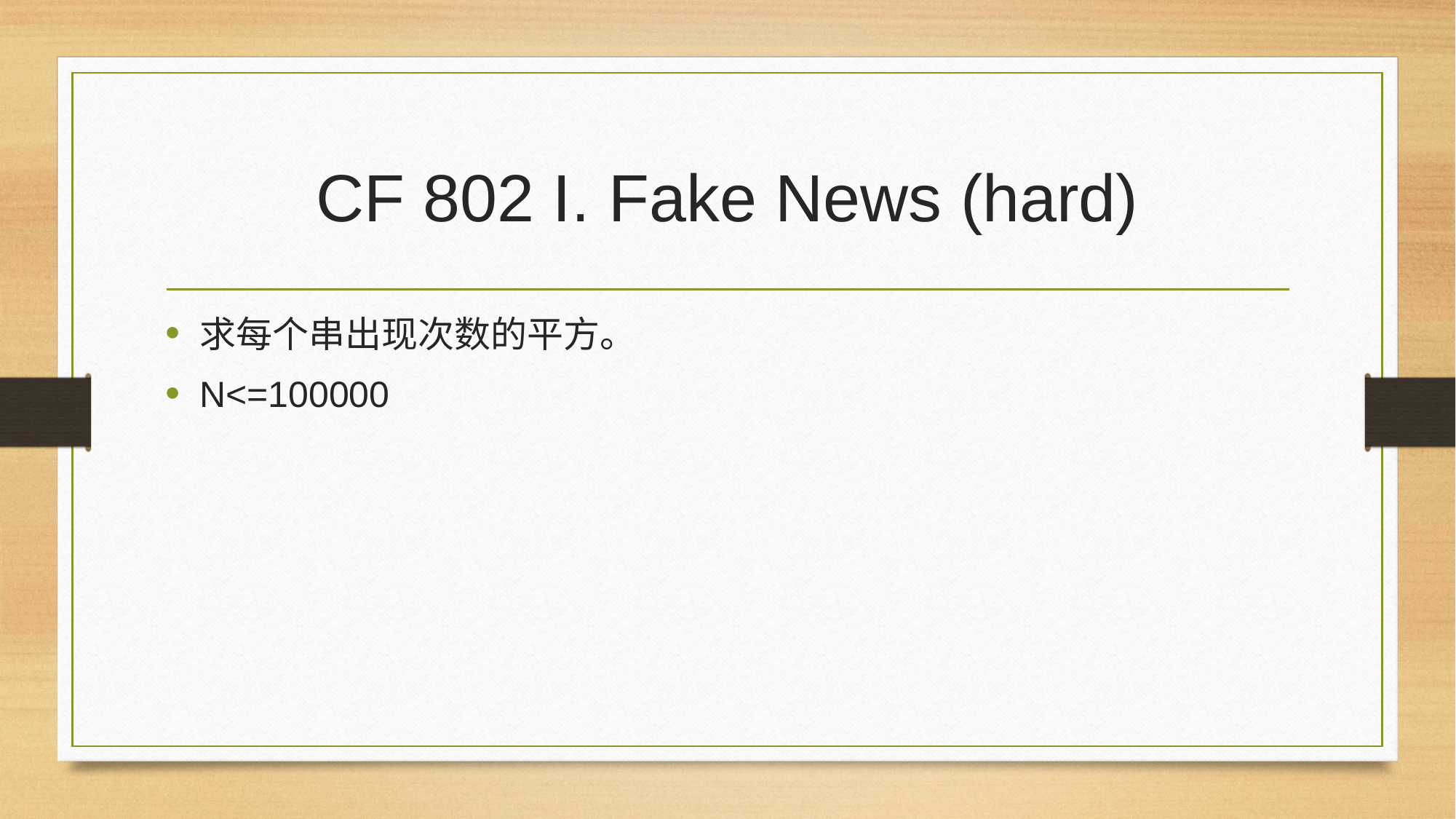

# CF 802 I. Fake News (hard)
求每个串出现次数的平方。
N<=100000